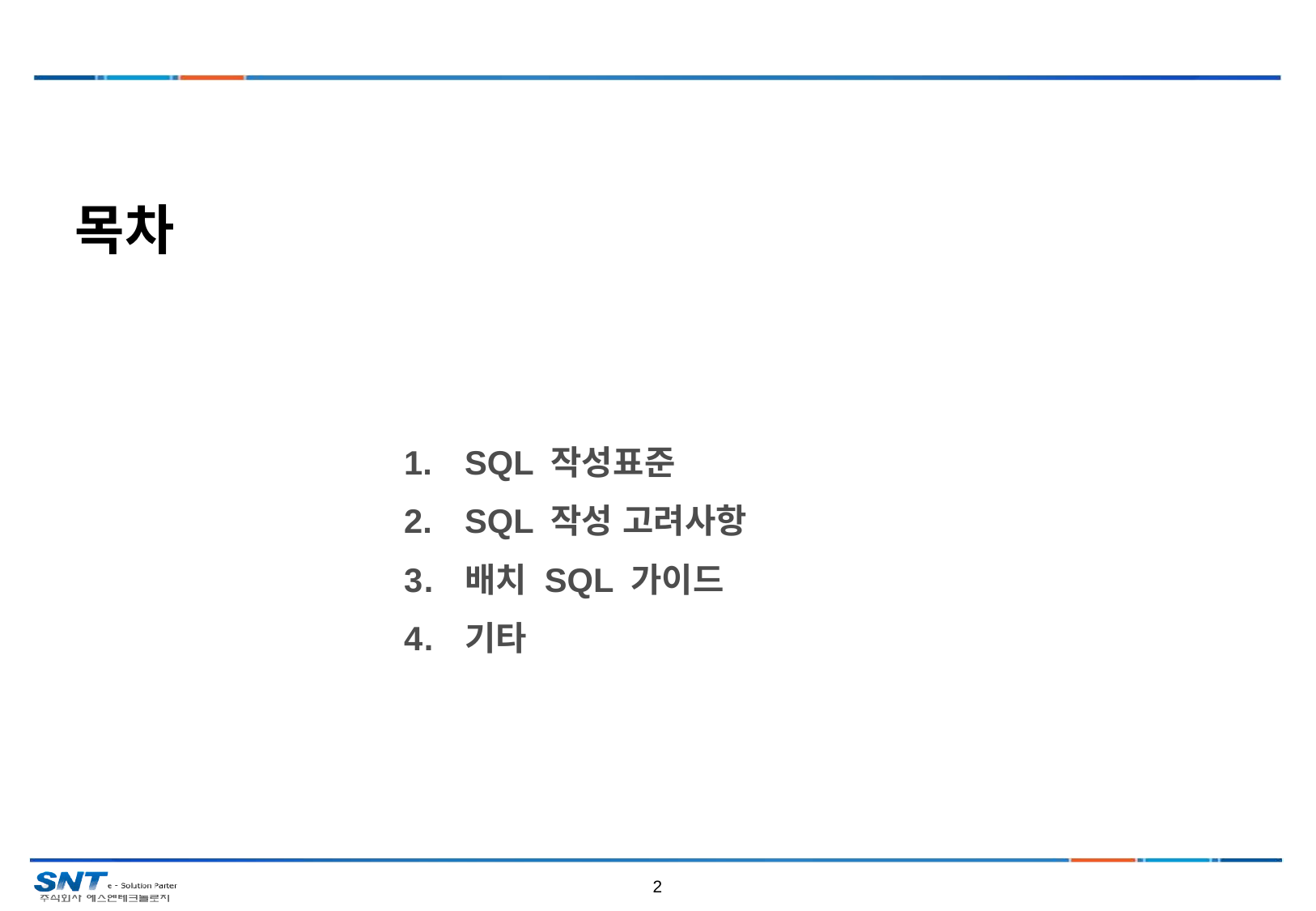

목차
SQL 작성표준
SQL 작성 고려사항
배치 SQL 가이드
기타